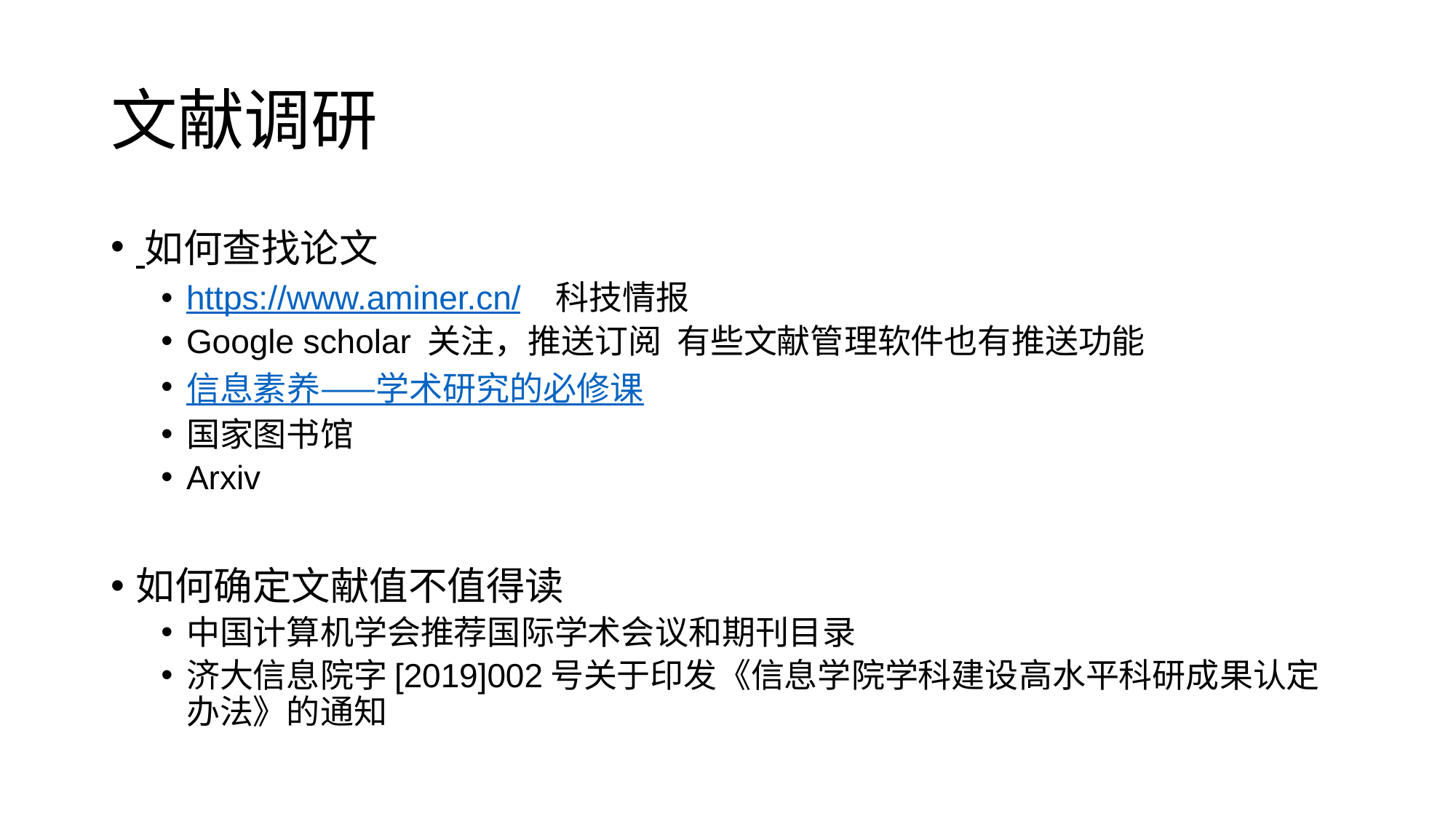

# 文献调研
 如何查找论文
https://www.aminer.cn/   科技情报
Google scholar 关注，推送订阅  有些文献管理软件也有推送功能
信息素养——学术研究的必修课
国家图书馆
Arxiv

如何确定文献值不值得读
中国计算机学会推荐国际学术会议和期刊目录
济大信息院字[2019]002号关于印发《信息学院学科建设高水平科研成果认定办法》的通知